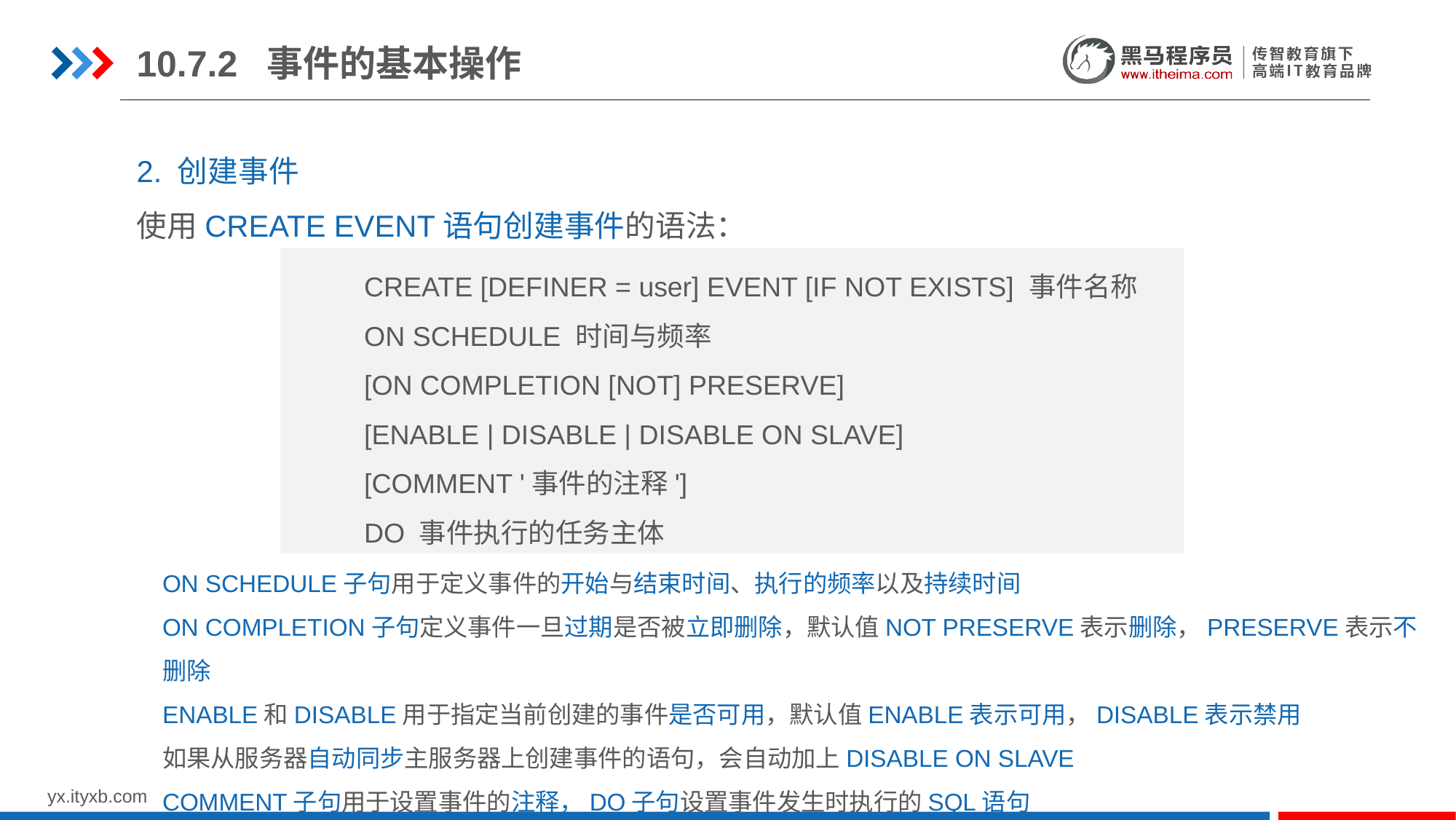

10.7.2  事件的基本操作
2. 创建事件
使用CREATE EVENT语句创建事件的语法：
CREATE [DEFINER = user] EVENT [IF NOT EXISTS] 事件名称
ON SCHEDULE 时间与频率
[ON COMPLETION [NOT] PRESERVE]
[ENABLE | DISABLE | DISABLE ON SLAVE]
[COMMENT '事件的注释']
DO 事件执行的任务主体
ON SCHEDULE子句用于定义事件的开始与结束时间、执行的频率以及持续时间
ON COMPLETION子句定义事件一旦过期是否被立即删除，默认值NOT PRESERVE表示删除，PRESERVE表示不删除
ENABLE和DISABLE用于指定当前创建的事件是否可用，默认值ENABLE表示可用，DISABLE表示禁用
如果从服务器自动同步主服务器上创建事件的语句，会自动加上DISABLE ON SLAVE
COMMENT子句用于设置事件的注释，DO子句设置事件发生时执行的SQL语句